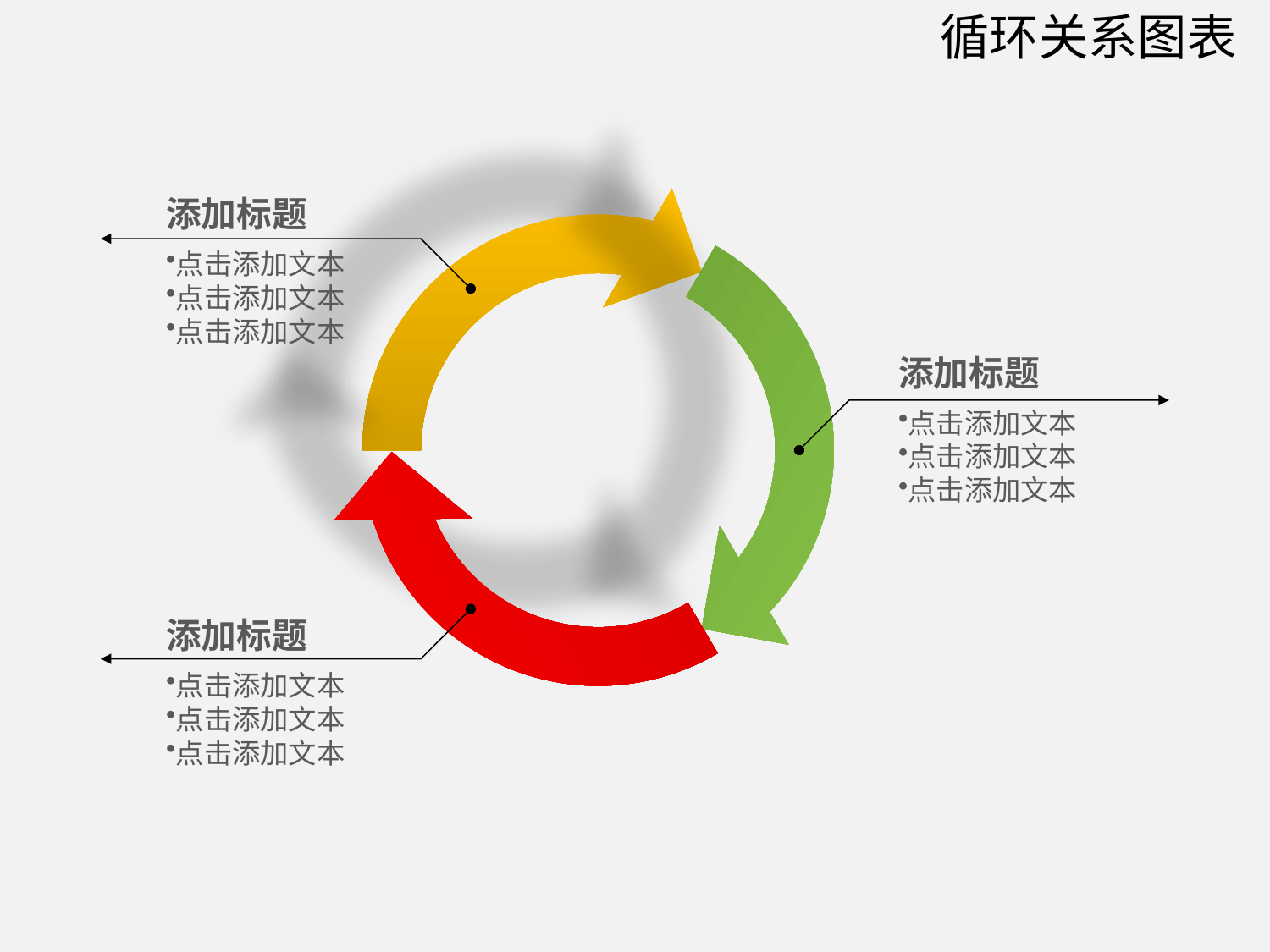

循环关系图表

添加标题

点击添加文本
点击添加文本
点击添加文本
添加标题
点击添加文本
点击添加文本
点击添加文本

添加标题

点击添加文本
点击添加文本
点击添加文本